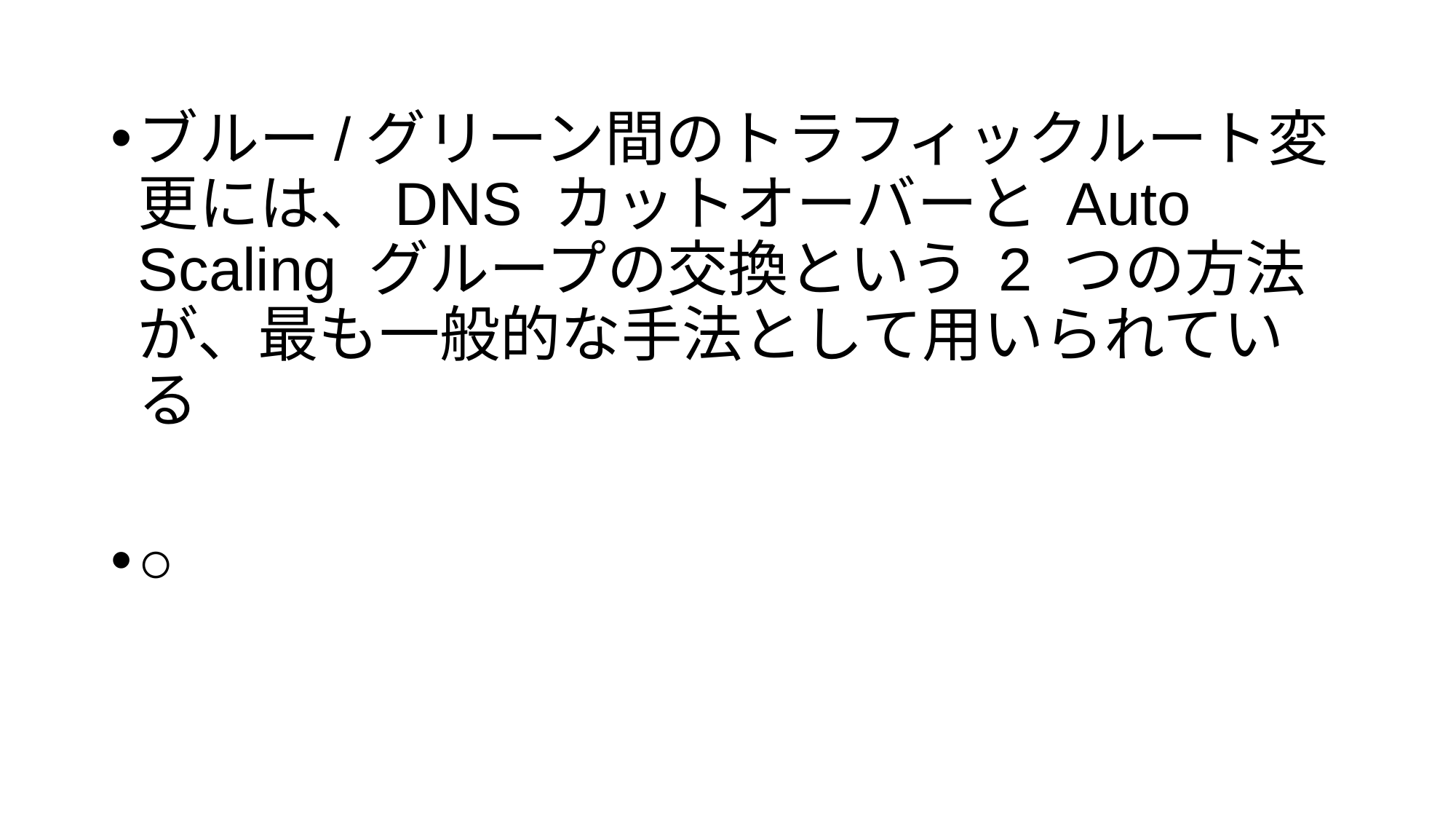

ブルー/グリーン間のトラフィックルート変更には、DNS カットオーバーと Auto Scaling グループの交換という 2 つの方法が、最も一般的な手法として用いられている

○